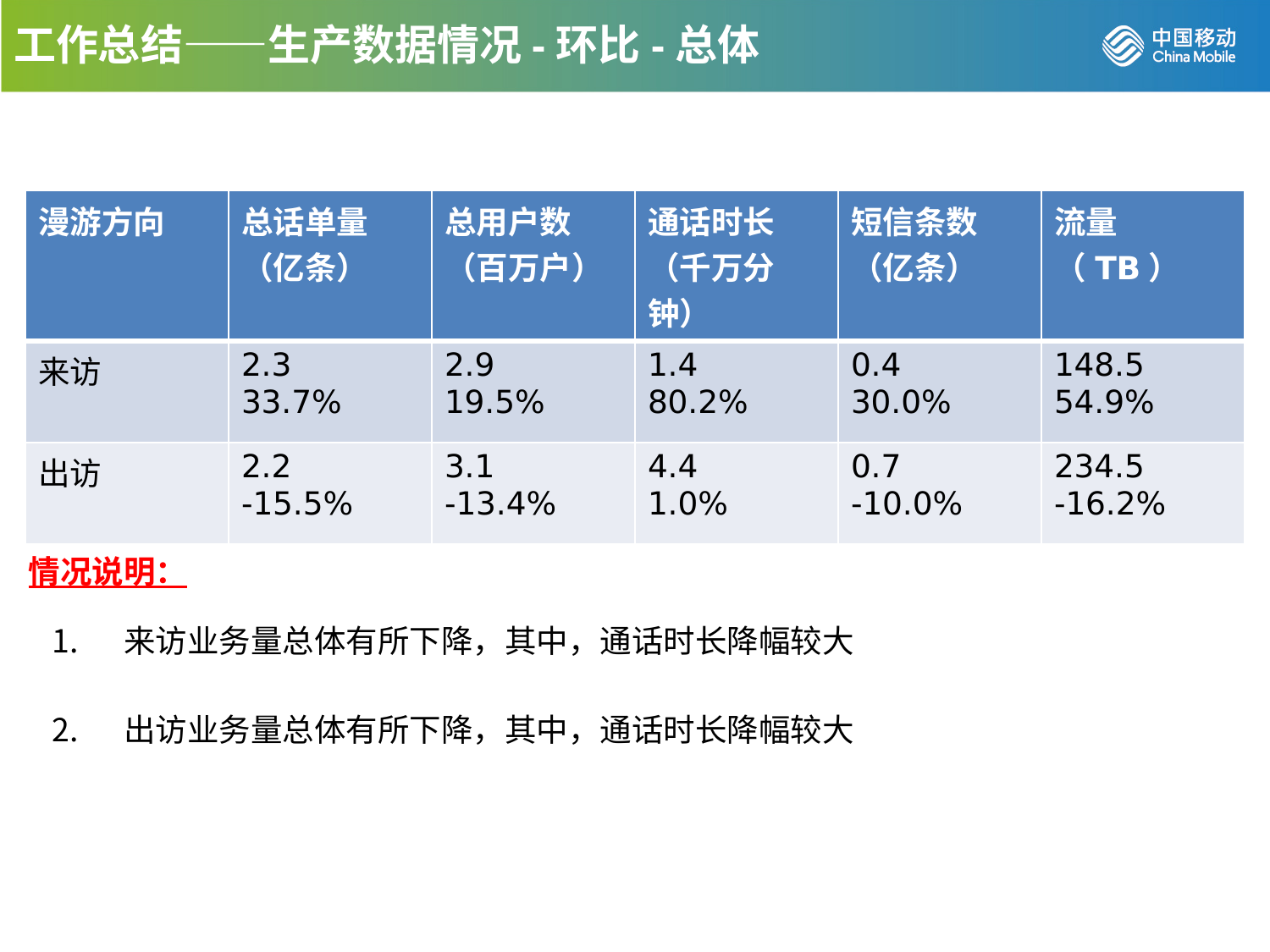

| 漫游方向 | 总话单量（亿条） | 总用户数（百万户） | 通话时长（千万分钟） | 短信条数（亿条） | 流量（TB） |
| --- | --- | --- | --- | --- | --- |
| 来访 | 2.3 33.7% | 2.9 19.5% | 1.4 80.2% | 0.4 30.0% | 148.5 54.9% |
| 出访 | 2.2 -15.5% | 3.1 -13.4% | 4.4 1.0% | 0.7 -10.0% | 234.5 -16.2% |
来访业务量总体有所下降，其中，通话时长降幅较大
出访业务量总体有所下降，其中，通话时长降幅较大